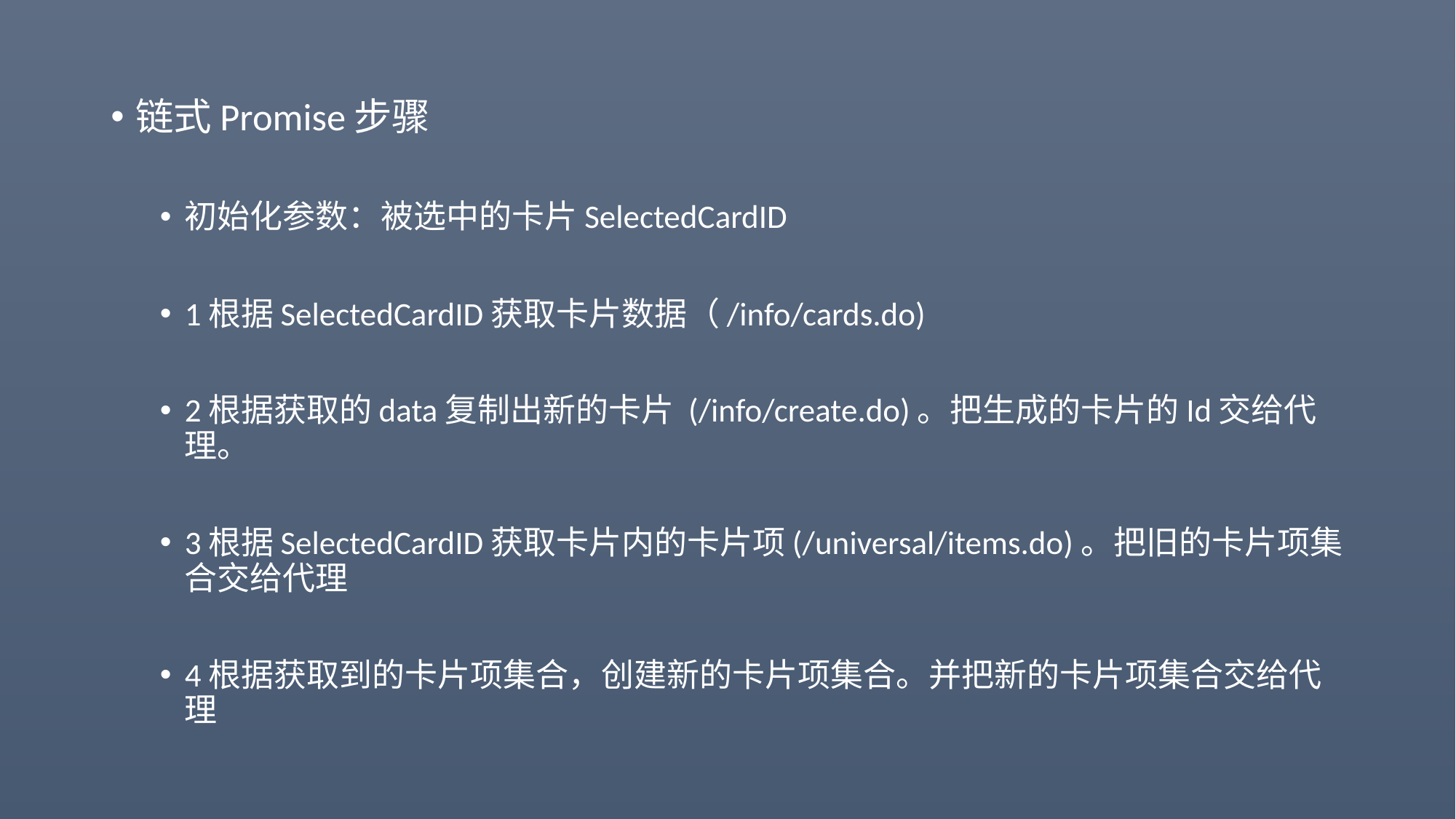

链式Promise步骤

初始化参数：被选中的卡片SelectedCardID

1根据SelectedCardID获取卡片数据（/info/cards.do)

2根据获取的data复制出新的卡片 (/info/create.do)。把生成的卡片的Id交给代理。

3根据SelectedCardID获取卡片内的卡片项(/universal/items.do)。把旧的卡片项集合交给代理

4根据获取到的卡片项集合，创建新的卡片项集合。并把新的卡片项集合交给代理